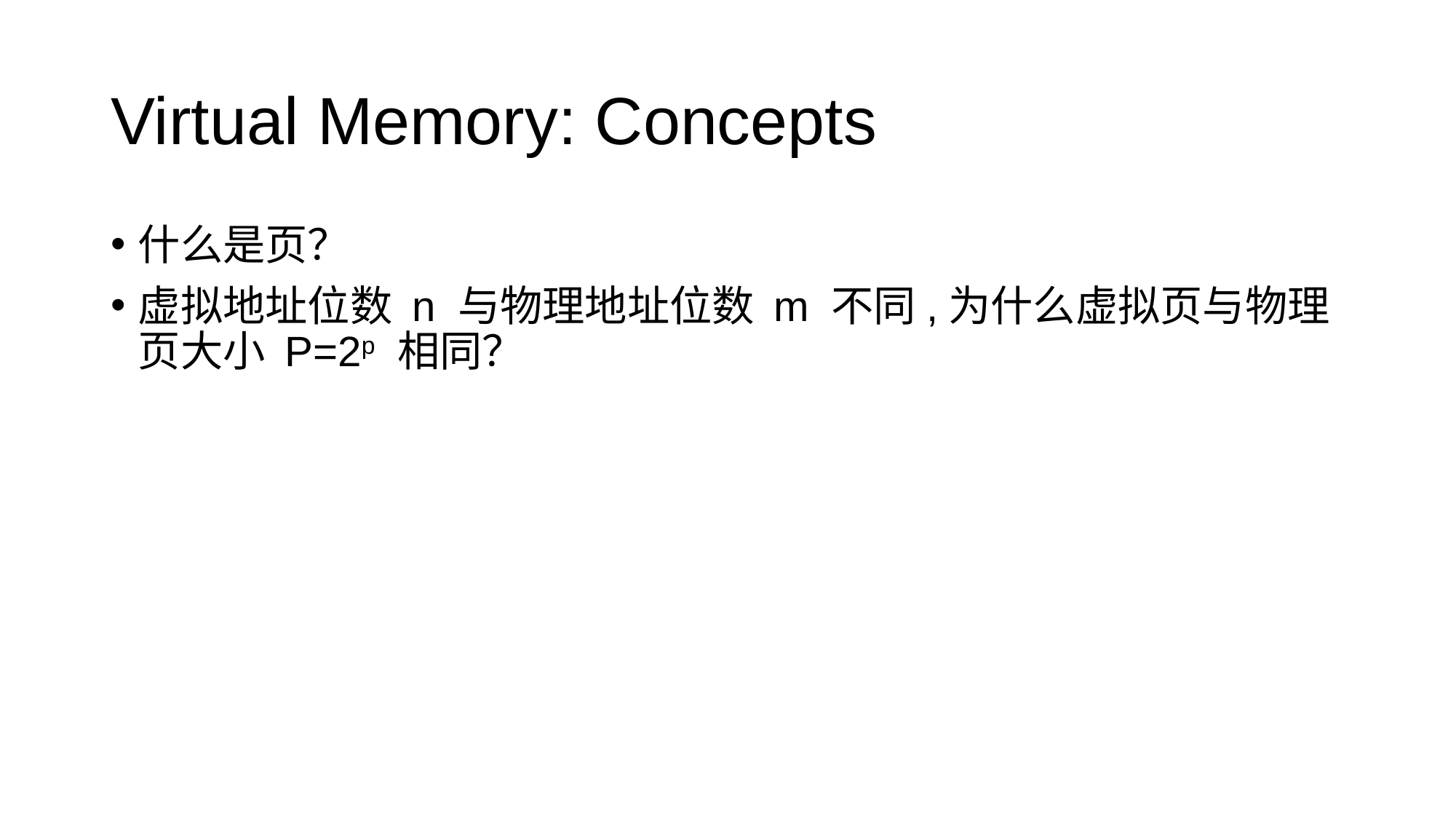

# Virtual Memory: Concepts
什么是页？
虚拟地址位数 n 与物理地址位数 m 不同,为什么虚拟页与物理页大小 P=2p 相同？